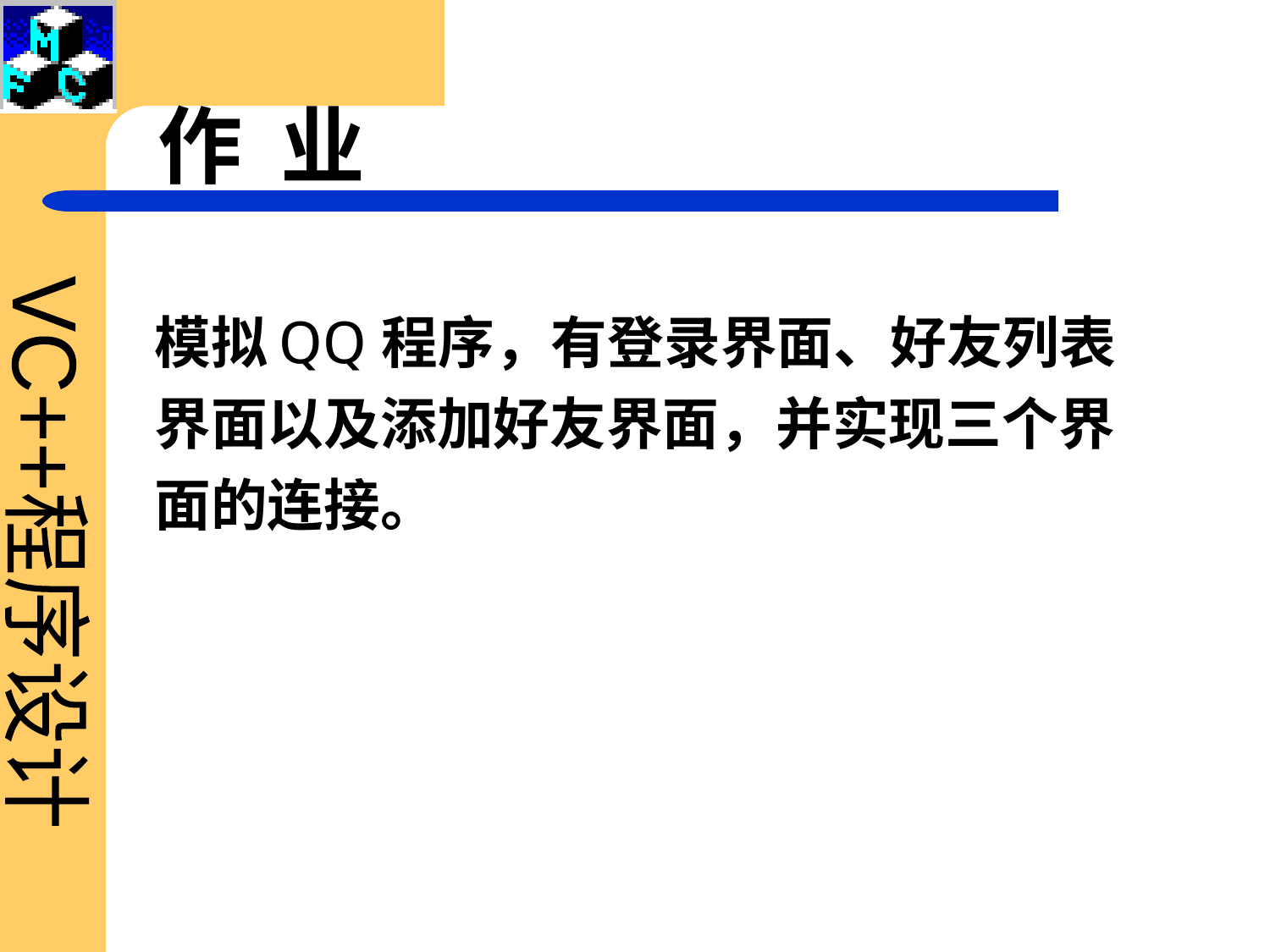

作  业
模拟QQ程序，有登录界面、好友列表界面以及添加好友界面，并实现三个界面的连接。